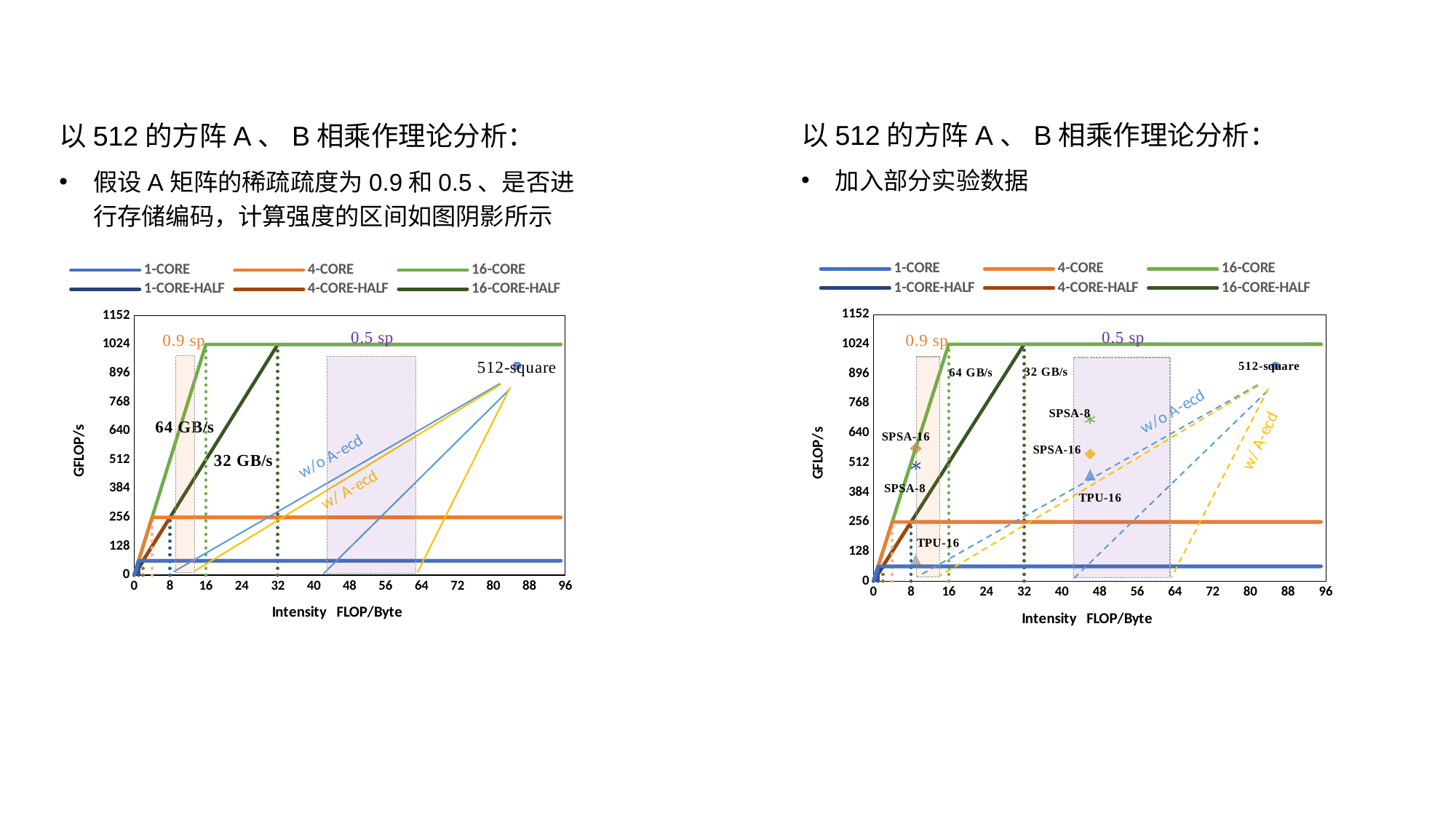

以512的方阵A、B相乘作理论分析：
加入部分实验数据
以512的方阵A、B相乘作理论分析：
假设A矩阵的稀疏疏度为0.9和0.5、是否进行存储编码，计算强度的区间如图阴影所示

### Chart

| Category |  |  |  |  |  |  |  |  |  |  |  |  |  |  |  |  |  |  |  |
|---|---|---|---|---|---|---|---|---|---|---|---|---|---|---|---|---|---|---|---|

### Chart

| Category |  |  |  |  |  |  |  |  |  |  |  |  |  |
|---|---|---|---|---|---|---|---|---|---|---|---|---|---|